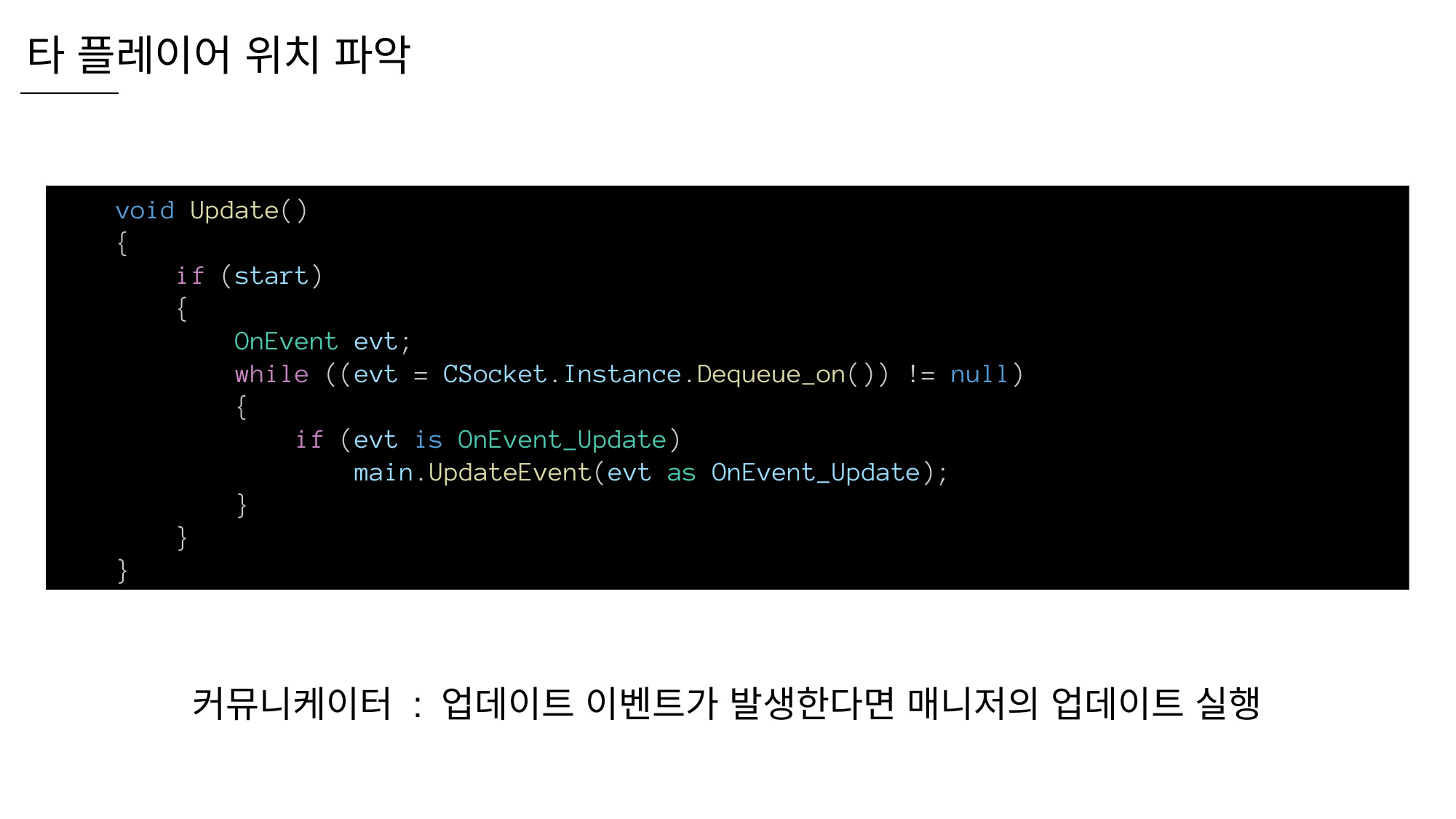

타 플레이어 위치 파악
    void Update()
    {
        if (start)
        {
            OnEvent evt;
            while ((evt = CSocket.Instance.Dequeue_on()) != null)
            {
                if (evt is OnEvent_Update)
                    main.UpdateEvent(evt as OnEvent_Update);
            }
        }
    }
커뮤니케이터 : 업데이트 이벤트가 발생한다면 매니저의 업데이트 실행